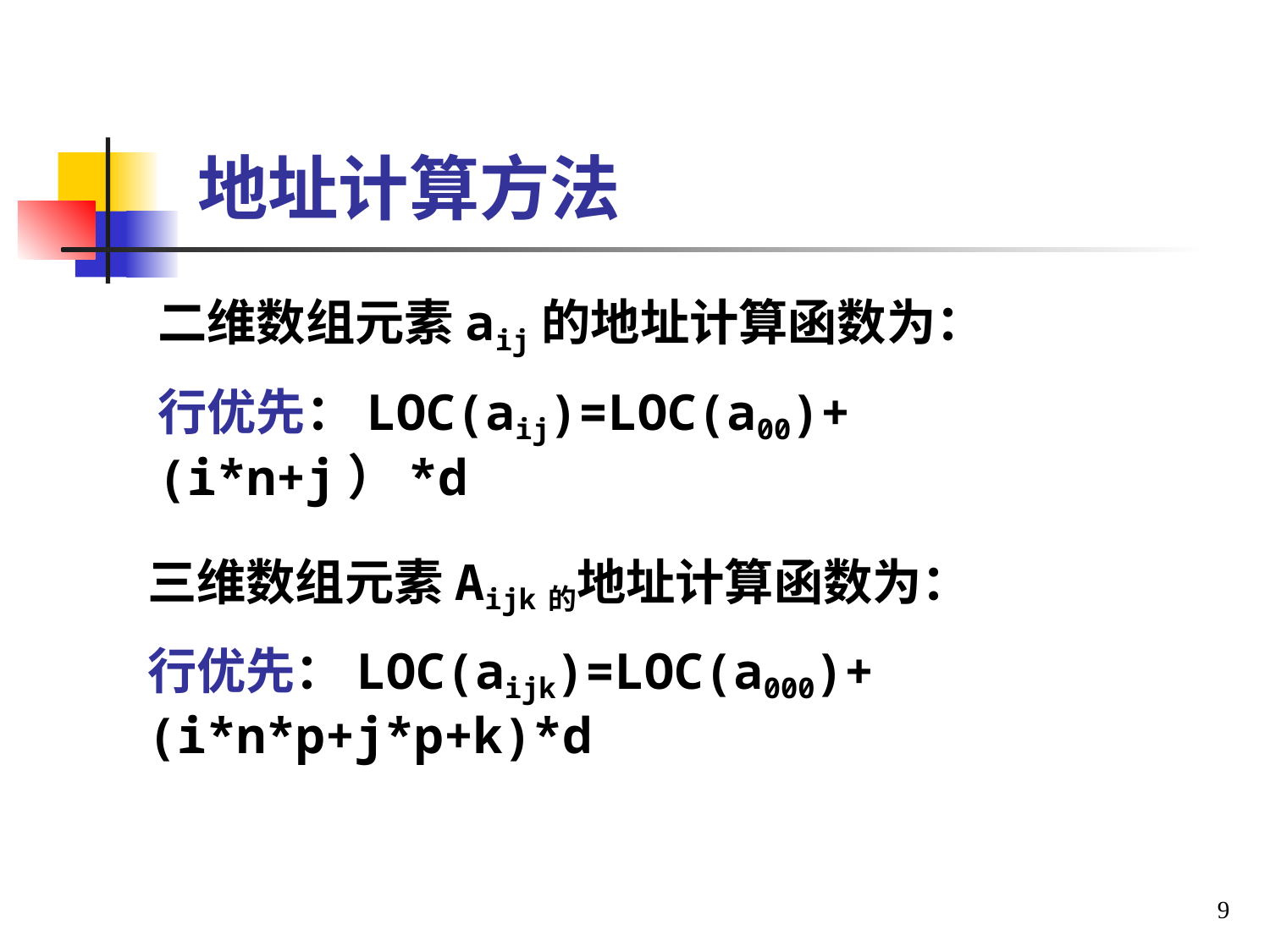

# 地址计算方法
二维数组元素aij的地址计算函数为：
行优先：LOC(aij)=LOC(a00)+(i*n+j）*d
三维数组元素Aijk的地址计算函数为：
行优先：LOC(aijk)=LOC(a000)+(i*n*p+j*p+k)*d
9